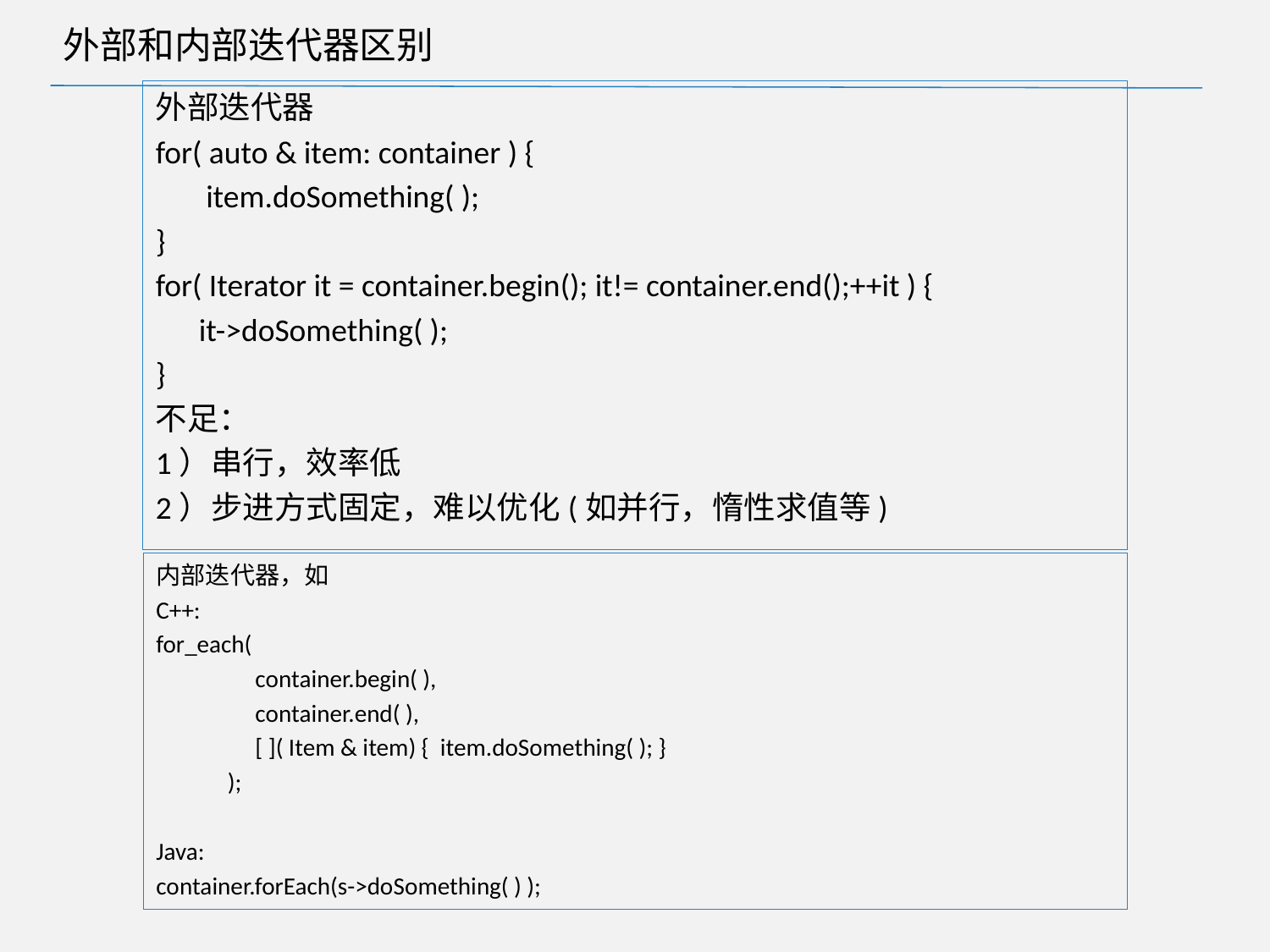

# 外部和内部迭代器区别
外部迭代器
for( auto & item: container ) {
       item.doSomething( );
}
for( Iterator it = container.begin(); it!= container.end();++it ) {
      it->doSomething( );
}
不足：
1）串行，效率低
2）步进方式固定，难以优化(如并行，惰性求值等)
内部迭代器，如
C++:
for_each(
                  container.begin( ),
                  container.end( ),
                  [ ]( Item & item) {  item.doSomething( ); }
             );

Java:
container.forEach(s->doSomething( ) );